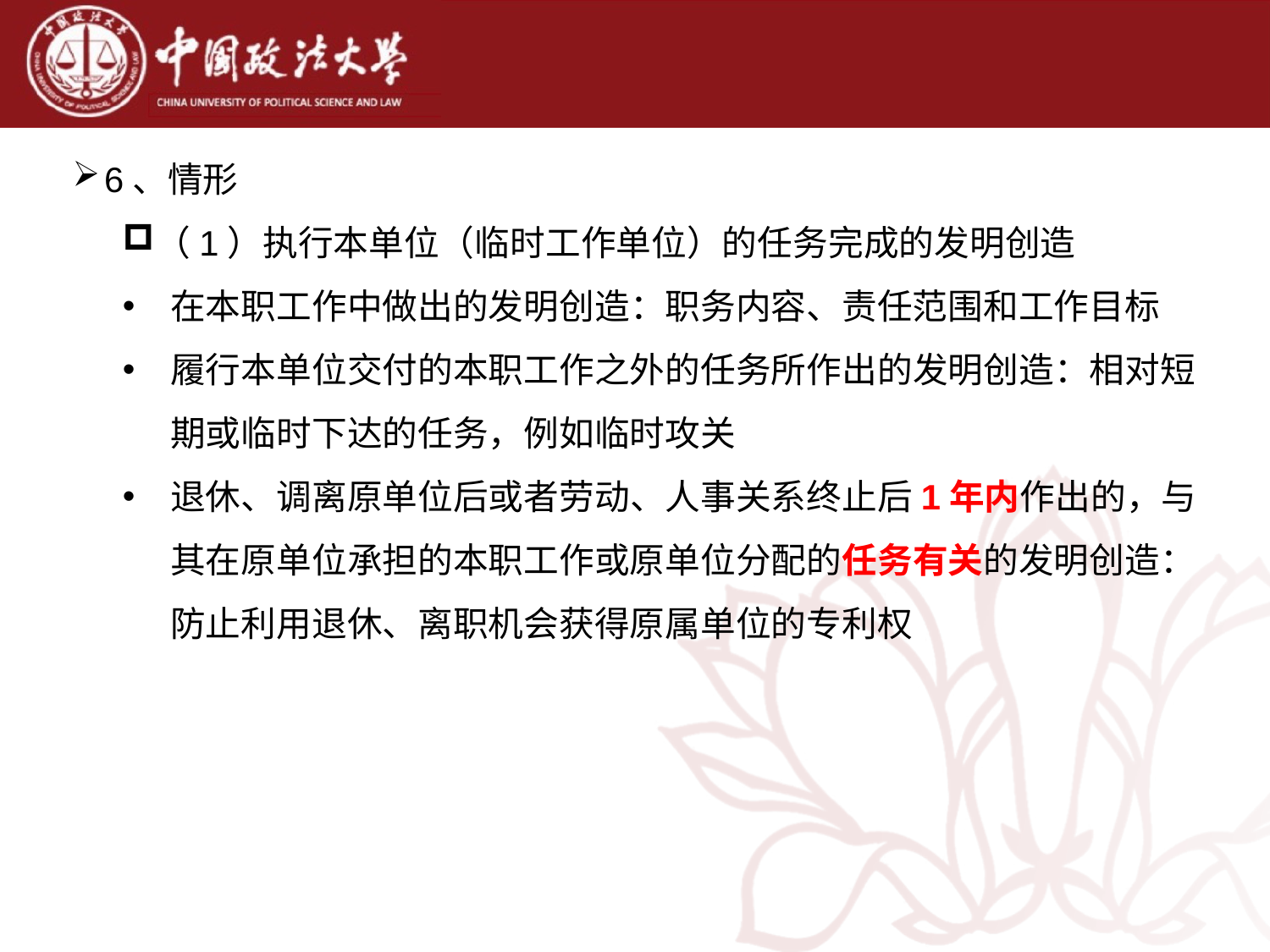

6、情形
（1）执行本单位（临时工作单位）的任务完成的发明创造
在本职工作中做出的发明创造：职务内容、责任范围和工作目标
履行本单位交付的本职工作之外的任务所作出的发明创造：相对短期或临时下达的任务，例如临时攻关
退休、调离原单位后或者劳动、人事关系终止后1年内作出的，与其在原单位承担的本职工作或原单位分配的任务有关的发明创造：防止利用退休、离职机会获得原属单位的专利权